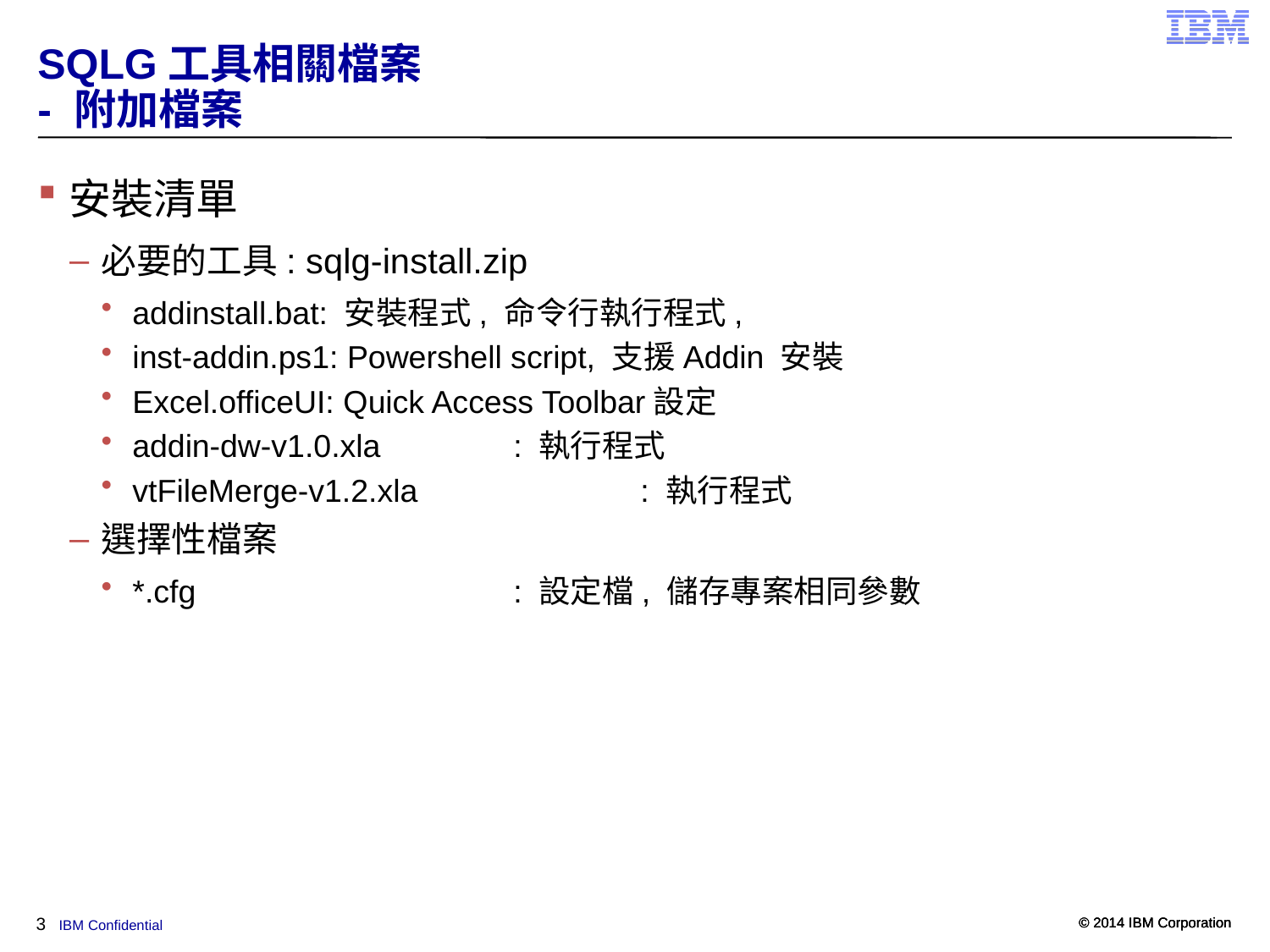

# SQLG工具相關檔案 - 附加檔案
安裝清單
必要的工具: sqlg-install.zip
addinstall.bat: 安裝程式, 命令行執行程式,
inst-addin.ps1: Powershell script, 支援Addin 安裝
Excel.officeUI: Quick Access Toolbar設定
addin-dw-v1.0.xla		: 執行程式
vtFileMerge-v1.2.xla		: 執行程式
選擇性檔案
*.cfg			: 設定檔, 儲存專案相同參數